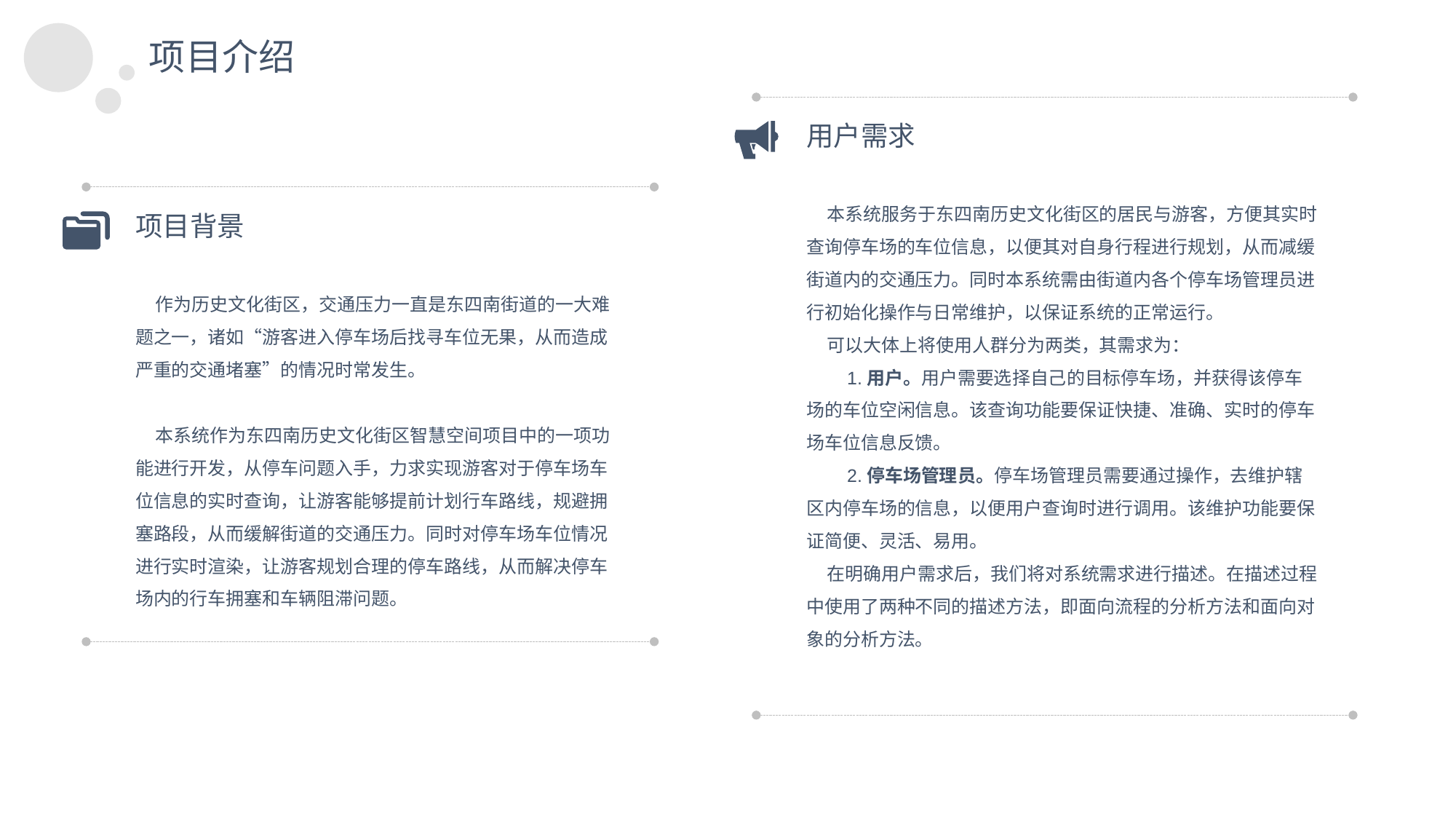

项目介绍
用户需求

    本系统服务于东四南历史文化街区的居民与游客，方便其实时查询停车场的车位信息，以便其对自身行程进行规划，从而减缓街道内的交通压力。同时本系统需由街道内各个停车场管理员进行初始化操作与日常维护，以保证系统的正常运行。
    可以大体上将使用人群分为两类，其需求为：
        1.用户。用户需要选择自己的目标停车场，并获得该停车场的车位空闲信息。该查询功能要保证快捷、准确、实时的停车场车位信息反馈。
        2.停车场管理员。停车场管理员需要通过操作，去维护辖区内停车场的信息，以便用户查询时进行调用。该维护功能要保证简便、灵活、易用。
    在明确用户需求后，我们将对系统需求进行描述。在描述过程中使用了两种不同的描述方法，即面向流程的分析方法和面向对象的分析方法。

项目背景

    作为历史文化街区，交通压力一直是东四南街道的一大难题之一，诸如“游客进入停车场后找寻车位无果，从而造成严重的交通堵塞”的情况时常发生。

    本系统作为东四南历史文化街区智慧空间项目中的一项功能进行开发，从停车问题入手，力求实现游客对于停车场车位信息的实时查询，让游客能够提前计划行车路线，规避拥塞路段，从而缓解街道的交通压力。同时对停车场车位情况进行实时渲染，让游客规划合理的停车路线，从而解决停车场内的行车拥塞和车辆阻滞问题。